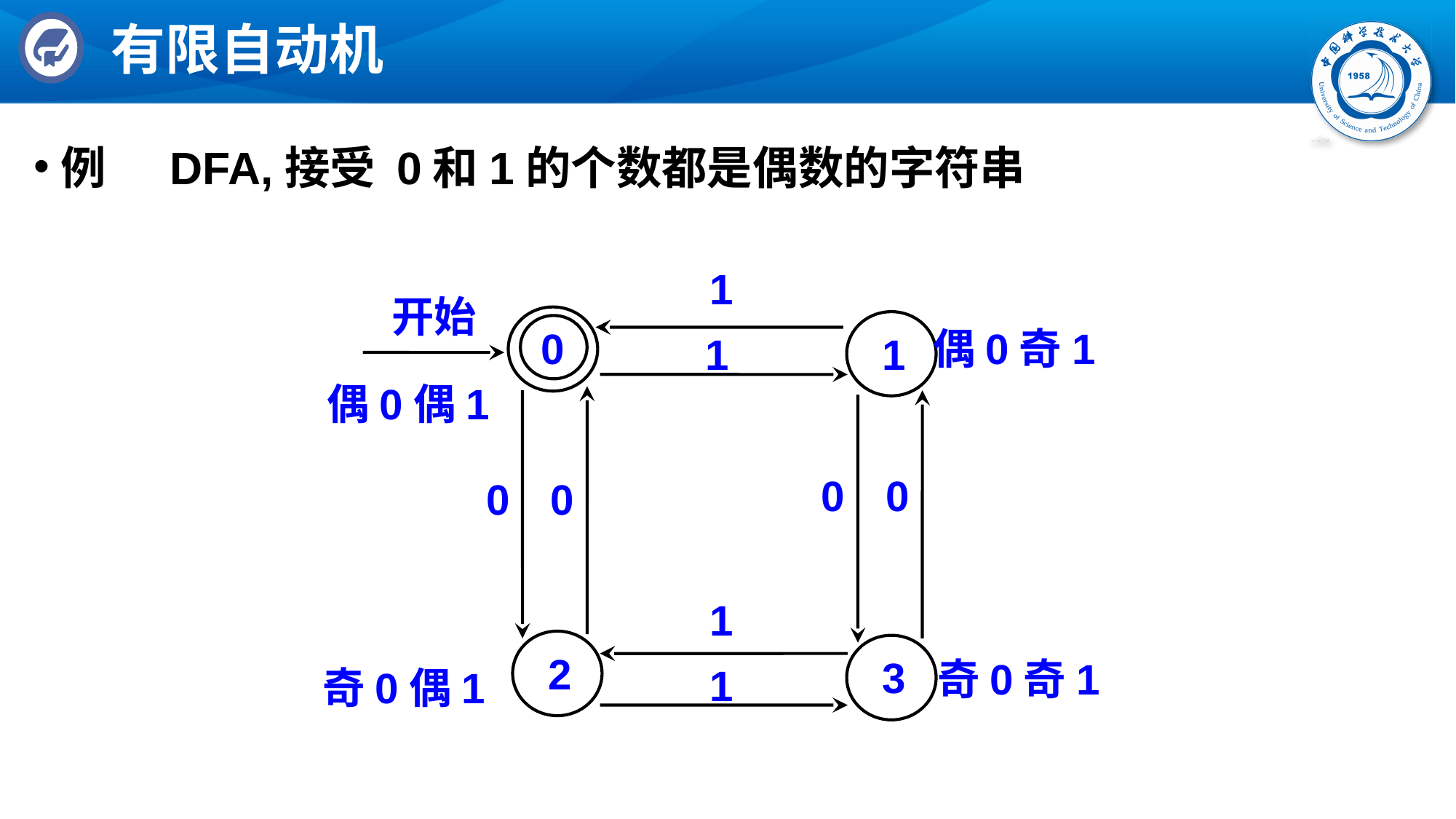

# 有限自动机
例	DFA,接受 0和1的个数都是偶数的字符串

1
开始
偶0奇1

 1
0

1

偶0偶1

0
0
0
0
1
奇0奇1
 2
 3
奇0偶1

1